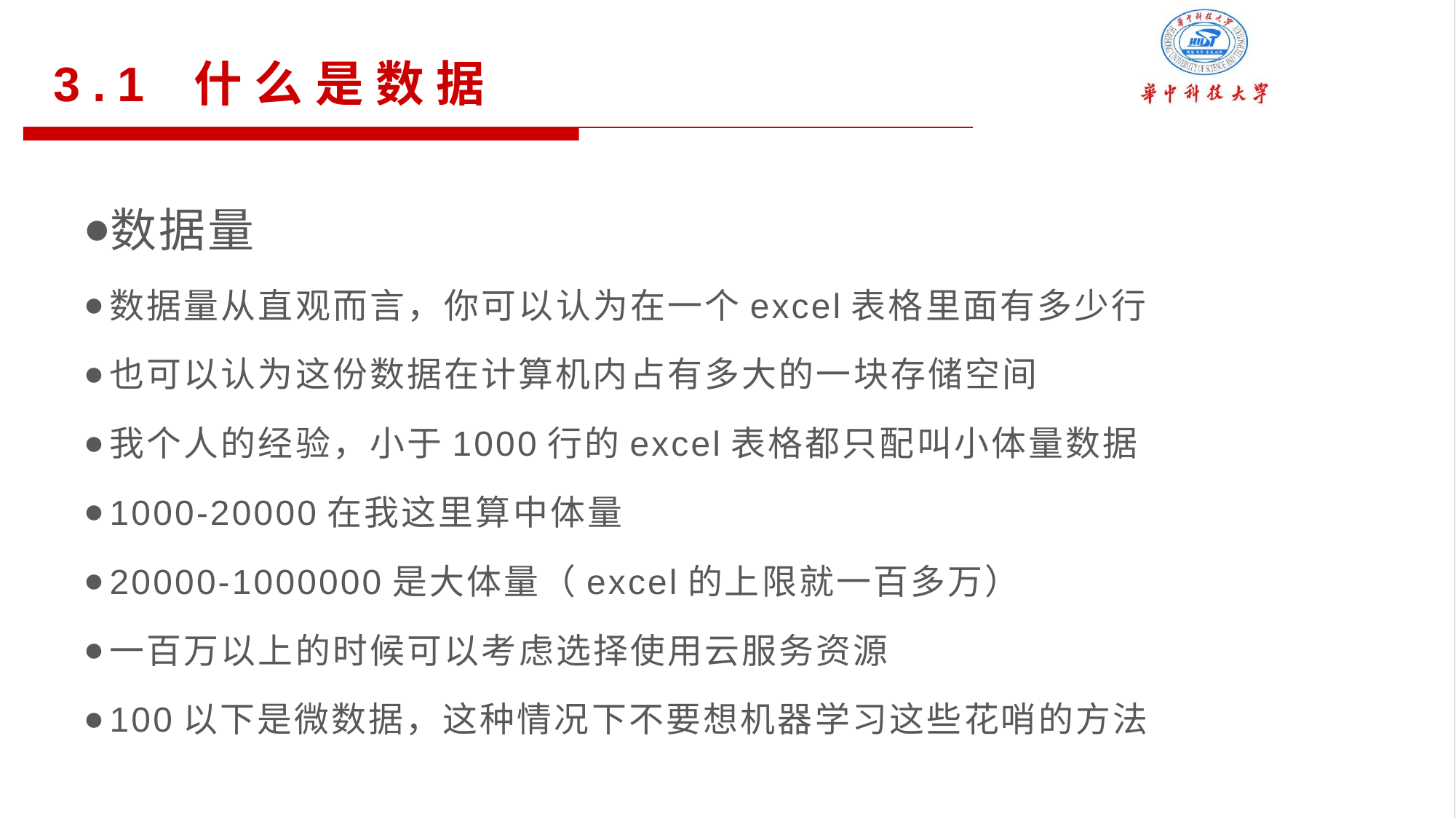

3.1 什么是数据

数据量
数据量从直观而言，你可以认为在一个excel表格里面有多少行
也可以认为这份数据在计算机内占有多大的一块存储空间
我个人的经验，小于1000行的excel表格都只配叫小体量数据
1000-20000在我这里算中体量
20000-1000000是大体量（excel的上限就一百多万）
一百万以上的时候可以考虑选择使用云服务资源
100以下是微数据，这种情况下不要想机器学习这些花哨的方法